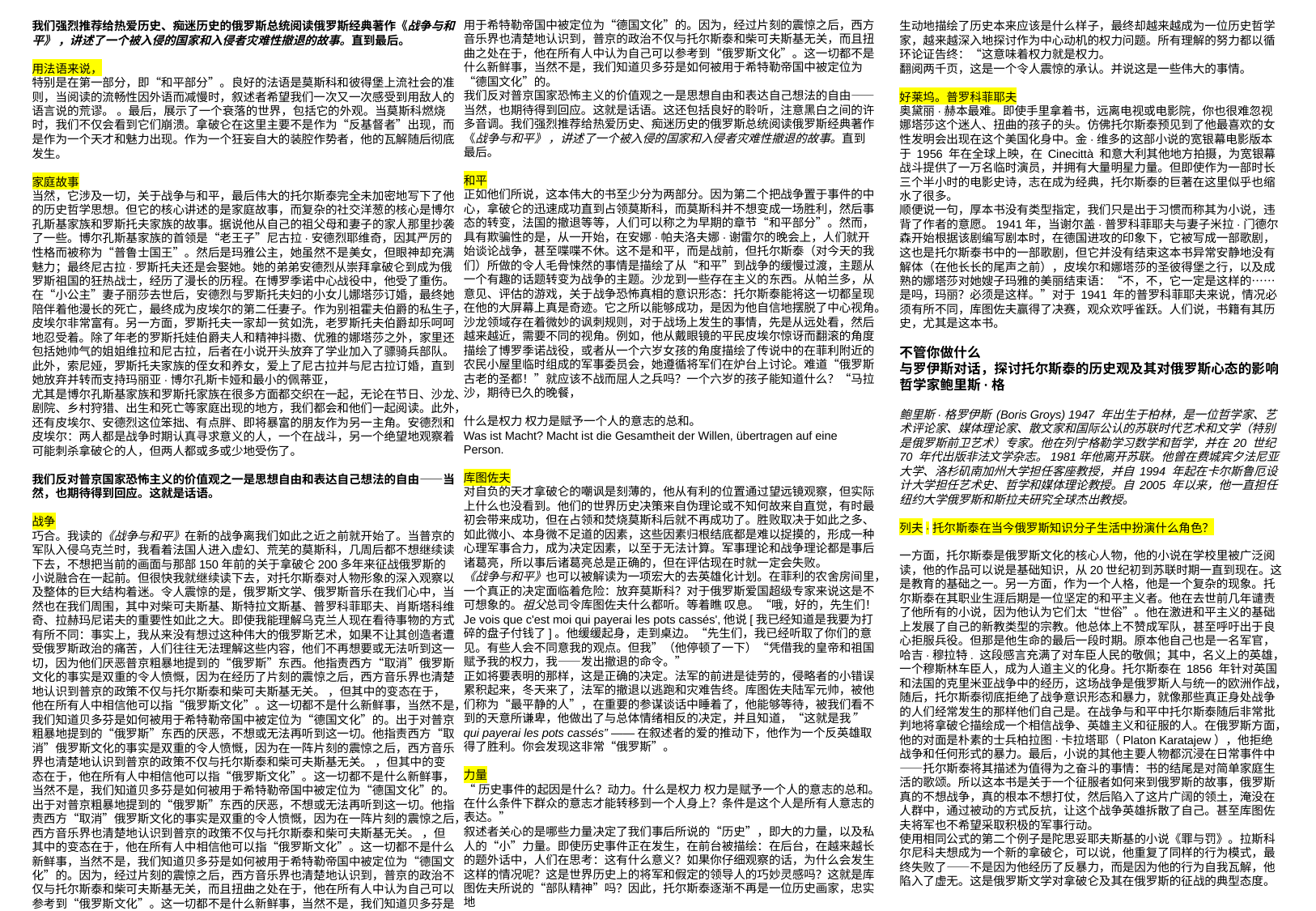

用于希特勒帝国中被定位为“德国文化”的。因为，经过片刻的震惊之后，西方音乐界也清楚地认识到，普京的政治不仅与托尔斯泰和柴可夫斯基无关，而且扭曲之处在于，他在所有人中认为自己可以参考到“俄罗斯文化”。这一切都不是什么新鲜事，当然不是，我们知道贝多芬是如何被用于希特勒帝国中被定位为“德国文化”的。
我们反对普京国家恐怖主义的价值观之一是思想自由和表达自己想法的自由——当然，也期待得到回应。这就是话语。这还包括良好的聆听，注意黑白之间的许多音调。我们强烈推荐给热爱历史、痴迷历史的俄罗斯总统阅读俄罗斯经典著作《战争与和平》 ，讲述了一个被入侵的国家和入侵者灾难性撤退的故事。直到最后。

和平
正如他们所说，这本伟大的书至少分为两部分。因为第二个把战争置于事件的中心，拿破仑的迅速成功直到占领莫斯科，而莫斯科并不想变成一场胜利，然后事态的转变，法国的撤退等等，人们可以称之为早期的章节“和平部分”。然而，具有欺骗性的是，从一开始，在安娜·帕夫洛夫娜·谢雷尔的晚会上，人们就开始谈论战争，甚至喋喋不休。这不是和平，而是战前，但托尔斯泰（对今天的我们）所做的令人毛骨悚然的事情是描绘了从“和平”到战争的缓慢过渡，主题从一个有趣的话题转变为战争的主题。沙龙到一些存在主义的东西。从帕兰多，从意见、评估的游戏，关于战争恐怖真相的意识形态：托尔斯泰能将这一切都呈现在他的大屏幕上真是奇迹。它之所以能够成功，是因为他自信地摆脱了中心视角。沙龙领域存在着微妙的讽刺规则，对于战场上发生的事情，先是从远处看，然后越来越近，需要不同的视角。例如，他从戴眼镜的平民皮埃尔惊讶而翻滚的角度描绘了博罗季诺战役，或者从一个六岁女孩的角度描绘了传说中的在菲利附近的农民小屋里临时组成的军事委员会，她遵循将军们在炉台上讨论。难道“俄罗斯古老的圣都！”就应该不战而屈人之兵吗？一个六岁的孩子能知道什么？“马拉沙，期待已久的晚餐，

什么是权力 权力是赋予一个人的意志的总和。
Was ist Macht? Macht ist die Gesamtheit der Willen, übertragen auf eine Person.

库图佐夫
对自负的天才拿破仑的嘲讽是刻薄的，他从有利的位置通过望远镜观察，但实际上什么也没看到。他们的世界历史决策来自伪理论或不知何故来自直觉，有时最初会带来成功，但在占领和焚烧莫斯科后就不再成功了。胜败取决于如此之多、如此微小、本身微不足道的因素，这些因素归根结底都是难以捉摸的，形成一种心理军事合力，成为决定因素，以至于无法计算。军事理论和战争理论都是事后诸葛亮，所以事后诸葛亮总是正确的，但在评估现在时就一定会失败。
《战争与和平》也可以被解读为一项宏大的去英雄化计划。在菲利的农舍房间里，一个真正的决定面临着危险：放弃莫斯科？对于俄罗斯爱国超级专家来说这是不可想象的。祖父总司令库图佐夫什么都听。等着瞧 叹息。“哦，好的，先生们！Je vois que c'est moi qui payerai les pots cassés',他说[我已经知道是我要为打碎的盘子付钱了]。他缓缓起身，走到桌边。“先生们，我已经听取了你们的意见。有些人会不同意我的观点。但我”（他停顿了一下）“凭借我的皇帝和祖国赋予我的权力，我——发出撤退的命令。”
正如将要表明的那样，这是正确的决定。法军的前进是徒劳的，侵略者的小错误累积起来，冬天来了，法军的撤退以逃跑和灾难告终。库图佐夫陆军元帅，被他们称为“最平静的人”，在重要的参谋谈话中睡着了，他能够等待，被我们看不到的天意所谦卑，他做出了与总体情绪相反的决定，并且知道，“这就是我” qui payerai les pots cassés” ——在叙述者的爱的推动下，他作为一个反英雄取得了胜利。你会发现这非常“俄罗斯”。

力量
“历史事件的起因是什么？动力。什么是权力 权力是赋予一个人的意志的总和。在什么条件下群众的意志才能转移到一个人身上？条件是这个人是所有人意志的表达。”
叙述者关心的是哪些力量决定了我们事后所说的“历史”，即大的力量，以及私人的“小”力量。即使历史事件正在发生，在前台被描绘：在后台，在越来越长的题外话中，人们在思考：这有什么意义？如果你仔细观察的话，为什么会发生这样的情况呢？这是世界历史上的将军和假定的领导人的巧妙灵感吗？这就是库图佐夫所说的“部队精神”吗？因此，托尔斯泰逐渐不再是一位历史画家，忠实地
我们强烈推荐给热爱历史、痴迷历史的俄罗斯总统阅读俄罗斯经典著作《战争与和平》 ，讲述了一个被入侵的国家和入侵者灾难性撤退的故事。直到最后。

用法语来说，
特别是在第一部分，即“和平部分”。良好的法语是莫斯科和彼得堡上流社会的准则，当阅读的流畅性因外语而减慢时，叙述者希望我们一次又一次感受到用敌人的语言说的荒谬。 。最后，展示了一个衰落的世界，包括它的外观。当莫斯科燃烧时，我们不仅会看到它们崩溃。拿破仑在这里主要不是作为“反基督者”出现，而是作为一个天才和魅力出现。作为一个狂妄自大的装腔作势者，他的瓦解随后彻底发生。

家庭故事
当然，它涉及一切，关于战争与和平，最后伟大的托尔斯泰完全未加密地写下了他的历史哲学思想。但它的核心讲述的是家庭故事，而复杂的社交洋葱的核心是博尔孔斯基家族和罗斯托夫家族的故事。据说他从自己的祖父母和妻子的家人那里抄袭了一些。博尔孔斯基家族的首领是“老王子”尼古拉·安德烈耶维奇，因其严厉的性格而被称为“普鲁士国王”。然后是玛雅公主，她虽然不是美女，但眼神却充满魅力；最终尼古拉·罗斯托夫还是会娶她。她的弟弟安德烈从崇拜拿破仑到成为俄罗斯祖国的狂热战士，经历了漫长的历程。在博罗季诺中心战役中，他受了重伤。在“小公主”妻子丽莎去世后，安德烈与罗斯托夫妇的小女儿娜塔莎订婚，最终她陪伴着他漫长的死亡，最终成为皮埃尔的第二任妻子。作为别祖霍夫伯爵的私生子，皮埃尔非常富有。另一方面，罗斯托夫一家却一贫如洗，老罗斯托夫伯爵却乐呵呵地忍受着。除了年老的罗斯托娃伯爵夫人和精神抖擞、优雅的娜塔莎之外，家里还包括她帅气的姐姐维拉和尼古拉，后者在小说开头放弃了学业加入了骠骑兵部队。此外，索尼娅，罗斯托夫家族的侄女和养女，爱上了尼古拉并与尼古拉订婚，直到她放弃并转而支持玛丽亚·博尔孔斯卡娅和最小的佩蒂亚，
尤其是博尔孔斯基家族和罗斯托家族在很多方面都交织在一起，无论在节日、沙龙、剧院、乡村狩猎、出生和死亡等家庭出现的地方，我们都会和他们一起阅读。此外，还有皮埃尔、安德烈这位笨拙、有点胖、即将暴富的朋友作为另一主角。安德烈和皮埃尔：两人都是战争时期认真寻求意义的人，一个在战斗，另一个绝望地观察着可能刺杀拿破仑的人，但两人都或多或少地受伤了。

我们反对普京国家恐怖主义的价值观之一是思想自由和表达自己想法的自由——当然，也期待得到回应。这就是话语。

战争
巧合。我读的《战争与和平》在新的战争离我们如此之近之前就开始了。当普京的军队入侵乌克兰时，我看着法国人进入虚幻、荒芜的莫斯科，几周后都不想继续读下去，不想把当前的画面与那部150年前的关于拿破仑200多年来征战俄罗斯的小说融合在一起前。但很快我就继续读下去，对托尔斯泰对人物形象的深入观察以及整体的巨大结构着迷。令人震惊的是，俄罗斯文学、俄罗斯音乐在我们心中，当然也在我们周围，其中对柴可夫斯基、斯特拉文斯基、普罗科菲耶夫、肖斯塔科维奇、拉赫玛尼诺夫的重要性如此之大。即使我能理解乌克兰人现在看待事物的方式有所不同：事实上，我从来没有想过这种伟大的俄罗斯艺术，如果不让其创造者遭受俄罗斯政治的痛苦，人们往往无法理解这些内容，他们不再想要或无法听到这一切，因为他们厌恶普京粗暴地提到的“俄罗斯”东西。他指责西方“取消”俄罗斯文化的事实是双重的令人愤慨，因为在经历了片刻的震惊之后，西方音乐界也清楚地认识到普京的政策不仅与托尔斯泰和柴可夫斯基无关。 ，但其中的变态在于，他在所有人中相信他可以指“俄罗斯文化”。这一切都不是什么新鲜事，当然不是，我们知道贝多芬是如何被用于希特勒帝国中被定位为“德国文化”的。出于对普京粗暴地提到的“俄罗斯”东西的厌恶，不想或无法再听到这一切。他指责西方“取消”俄罗斯文化的事实是双重的令人愤慨，因为在一阵片刻的震惊之后，西方音乐界也清楚地认识到普京的政策不仅与托尔斯泰和柴可夫斯基无关。 ，但其中的变态在于，他在所有人中相信他可以指“俄罗斯文化”。这一切都不是什么新鲜事，当然不是，我们知道贝多芬是如何被用于希特勒帝国中被定位为“德国文化”的。出于对普京粗暴地提到的“俄罗斯”东西的厌恶，不想或无法再听到这一切。他指责西方“取消”俄罗斯文化的事实是双重的令人愤慨，因为在一阵片刻的震惊之后，西方音乐界也清楚地认识到普京的政策不仅与托尔斯泰和柴可夫斯基无关。 ，但其中的变态在于，他在所有人中相信他可以指“俄罗斯文化”。这一切都不是什么新鲜事，当然不是，我们知道贝多芬是如何被用于希特勒帝国中被定位为“德国文化”的。因为，经过片刻的震惊之后，西方音乐界也清楚地认识到，普京的政治不仅与托尔斯泰和柴可夫斯基无关，而且扭曲之处在于，他在所有人中认为自己可以参考到“俄罗斯文化”。这一切都不是什么新鲜事，当然不是，我们知道贝多芬是如何被
生动地描绘了历史本来应该是什么样子，最终却越来越成为一位历史哲学家，越来越深入地探讨作为中心动机的权力问题。所有理解的努力都以循环论证告终：“这意味着权力就是权力。
翻阅两千页，这是一个令人震惊的承认。并说这是一些伟大的事情。

好莱坞。普罗科菲耶夫
奥黛丽·赫本最难。即使手里拿着书，远离电视或电影院，你也很难忽视娜塔莎这个迷人、扭曲的孩子的头。仿佛托尔斯泰预见到了他最喜欢的女性发明会出现在这个美国化身中。金·维多的这部小说的宽银幕电影版本于 1956 年在全球上映，在 Cinecittà 和意大利其他地方拍摄，为宽银幕战斗提供了一万名临时演员，并拥有大量明星力量。但即使作为一部时长三个半小时的电影史诗，志在成为经典，托尔斯泰的巨著在这里似乎也缩水了很多。
顺便说一句，厚本书没有类型指定，我们只是出于习惯而称其为小说，违背了作者的意愿。1941年，当谢尔盖·普罗科菲耶夫与妻子米拉·门德尔森开始根据该剧编写剧本时，在德国进攻的印象下，它被写成一部歌剧，这也是托尔斯泰书中的一部歌剧，但它并没有结束这本书异常安静地没有解体（在他长长的尾声之前），皮埃尔和娜塔莎的圣彼得堡之行，以及成熟的娜塔莎对她嫂子玛雅的美丽结束语：“不，不，它一定是这样的……是吗，玛丽？必须是这样。”对于 1941 年的普罗科菲耶夫来说，情况必须有所不同，库图佐夫赢得了决赛，观众欢呼雀跃。人们说，书籍有其历史，尤其是这本书。

不管你做什么
与罗伊斯对话，探讨托尔斯泰的历史观及其对俄罗斯心态的影响哲学家鲍里斯·格

鲍里斯·格罗伊斯 (Boris Groys) 1947 年出生于柏林，是一位哲学家、艺术评论家、媒体理论家、散文家和国际公认的苏联时代艺术和文学（特别是俄罗斯前卫艺术）专家。他在列宁格勒学习数学和哲学，并在 20 世纪 70 年代出版非法文学杂志。1981年他离开苏联。他曾在费城宾夕法尼亚大学、洛杉矶南加州大学担任客座教授，并自 1994 年起在卡尔斯鲁厄设计大学担任艺术史、哲学和媒体理论教授。自 2005 年以来，他一直担任纽约大学俄罗斯和斯拉夫研究全球杰出教授。

列夫·托尔斯泰在当今俄罗斯知识分子生活中扮演什么角色？

一方面，托尔斯泰是俄罗斯文化的核心人物，他的小说在学校里被广泛阅读，他的作品可以说是基础知识，从20世纪初到苏联时期一直到现在。这是教育的基础之一。另一方面，作为一个人格，他是一个复杂的现象。托尔斯泰在其职业生涯后期是一位坚定的和平主义者。他在去世前几年谴责了他所有的小说，因为他认为它们太“世俗”。他在激进和平主义的基础上发展了自己的新教类型的宗教。他总体上不赞成军队，甚至呼吁出于良心拒服兵役。但那是他生命的最后一段时期。原本他自己也是一名军官，哈吉·穆拉特. 这段感言充满了对车臣人民的敬佩；其中，名义上的英雄，一个穆斯林车臣人，成为人道主义的化身。托尔斯泰在 1856 年针对英国和法国的克里米亚战争中的经历，这场战争是俄罗斯人与统一的欧洲作战，随后，托尔斯泰彻底拒绝了战争意识形态和暴力，就像那些真正身处战争的人们经常发生的那样他们自己是。在战争与和平中托尔斯泰随后非常批判地将拿破仑描绘成一个相信战争、英雄主义和征服的人。在俄罗斯方面，他的对面是朴素的士兵柏拉图·卡拉塔耶（Platon Karatajew），他拒绝战争和任何形式的暴力。最后，小说的其他主要人物都沉浸在日常事件中——托尔斯泰将其描述为值得为之奋斗的事情：书的结尾是对简单家庭生活的歌颂。所以这本书是关于一个征服者如何来到俄罗斯的故事，俄罗斯真的不想战争，真的根本不想打仗，然后陷入了这片广阔的领土，淹没在人群中，通过被动的方式反抗，让这个战争英雄拆散了自己。甚至库图佐夫将军也不希望采取积极的军事行动。
使用相同公式的第二个例子是陀思妥耶夫斯基的小说《罪与罚》。拉斯科尔尼科夫想成为一个新的拿破仑，可以说，他重复了同样的行为模式，最终失败了——不是因为他经历了反暴力，而是因为他的行为自我瓦解，他陷入了虚无。这是俄罗斯文学对拿破仑及其在俄罗斯的征战的典型态度。